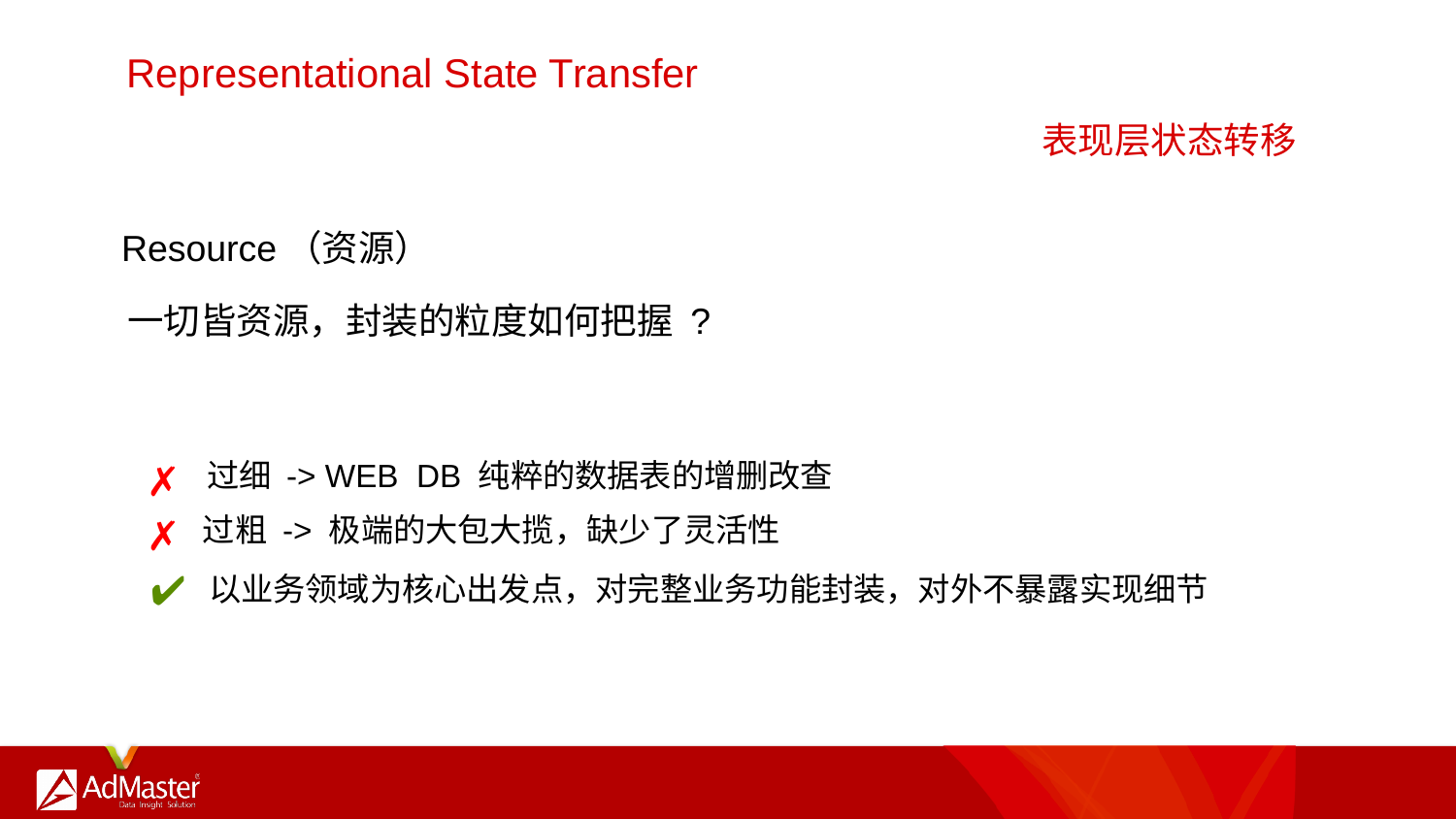

# Representational State Transfer
表现层状态转移
Resource（资源）
一切皆资源，封装的粒度如何把握 ?
✗
过细 -> WEB  DB 纯粹的数据表的增删改查
过粗 -> 极端的大包大揽，缺少了灵活性
✗
✔
以业务领域为核心出发点，对完整业务功能封装，对外不暴露实现细节